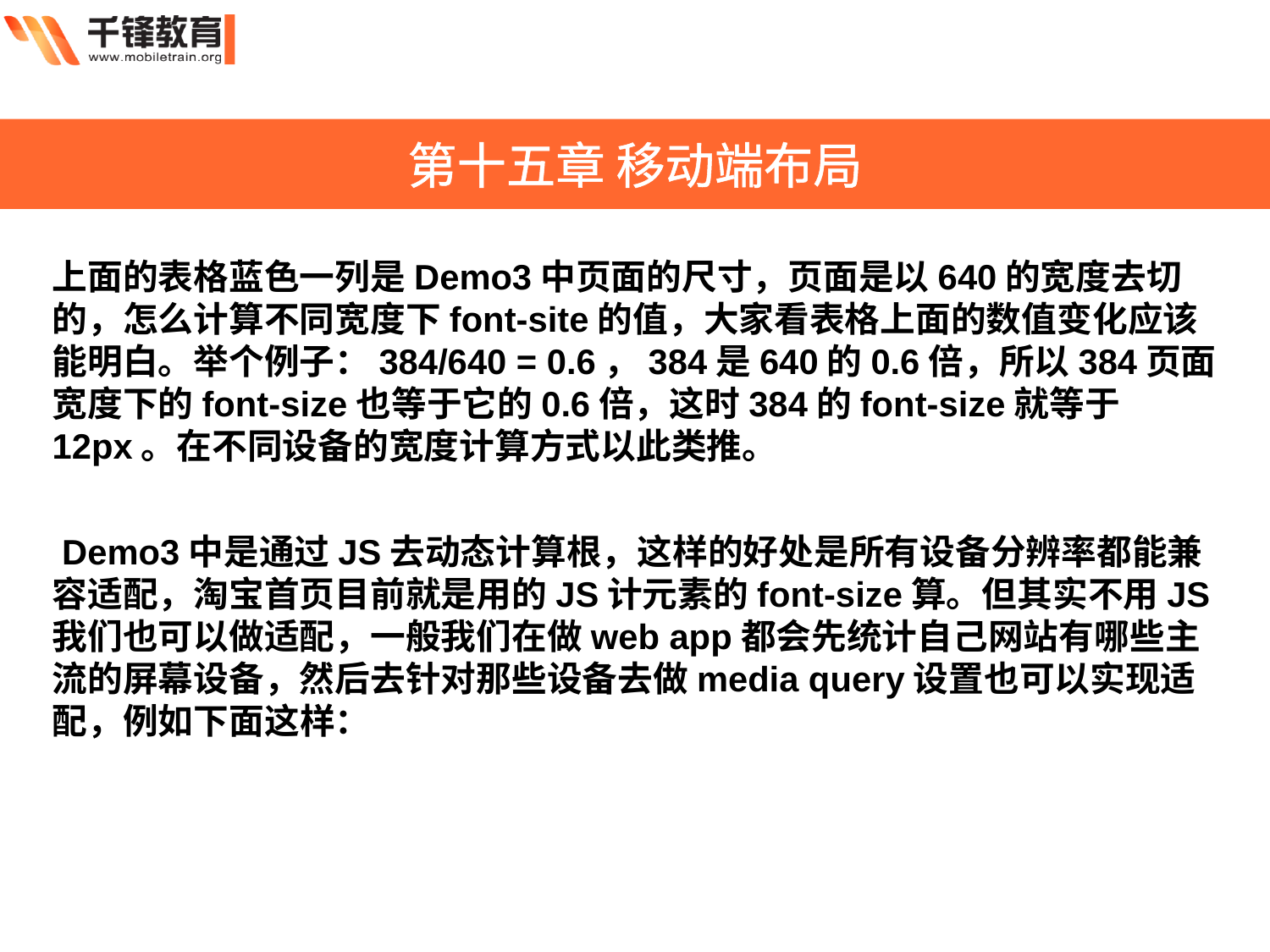

第十五章 移动端布局
上面的表格蓝色一列是Demo3中页面的尺寸，页面是以640的宽度去切的，怎么计算不同宽度下font-site的值，大家看表格上面的数值变化应该能明白。举个例子：384/640 = 0.6，384是640的0.6倍，所以384页面宽度下的font-size也等于它的0.6倍，这时384的font-size就等于12px。在不同设备的宽度计算方式以此类推。

 Demo3中是通过JS去动态计算根，这样的好处是所有设备分辨率都能兼容适配，淘宝首页目前就是用的JS计元素的font-size算。但其实不用JS我们也可以做适配，一般我们在做web app都会先统计自己网站有哪些主流的屏幕设备，然后去针对那些设备去做media query设置也可以实现适配，例如下面这样：